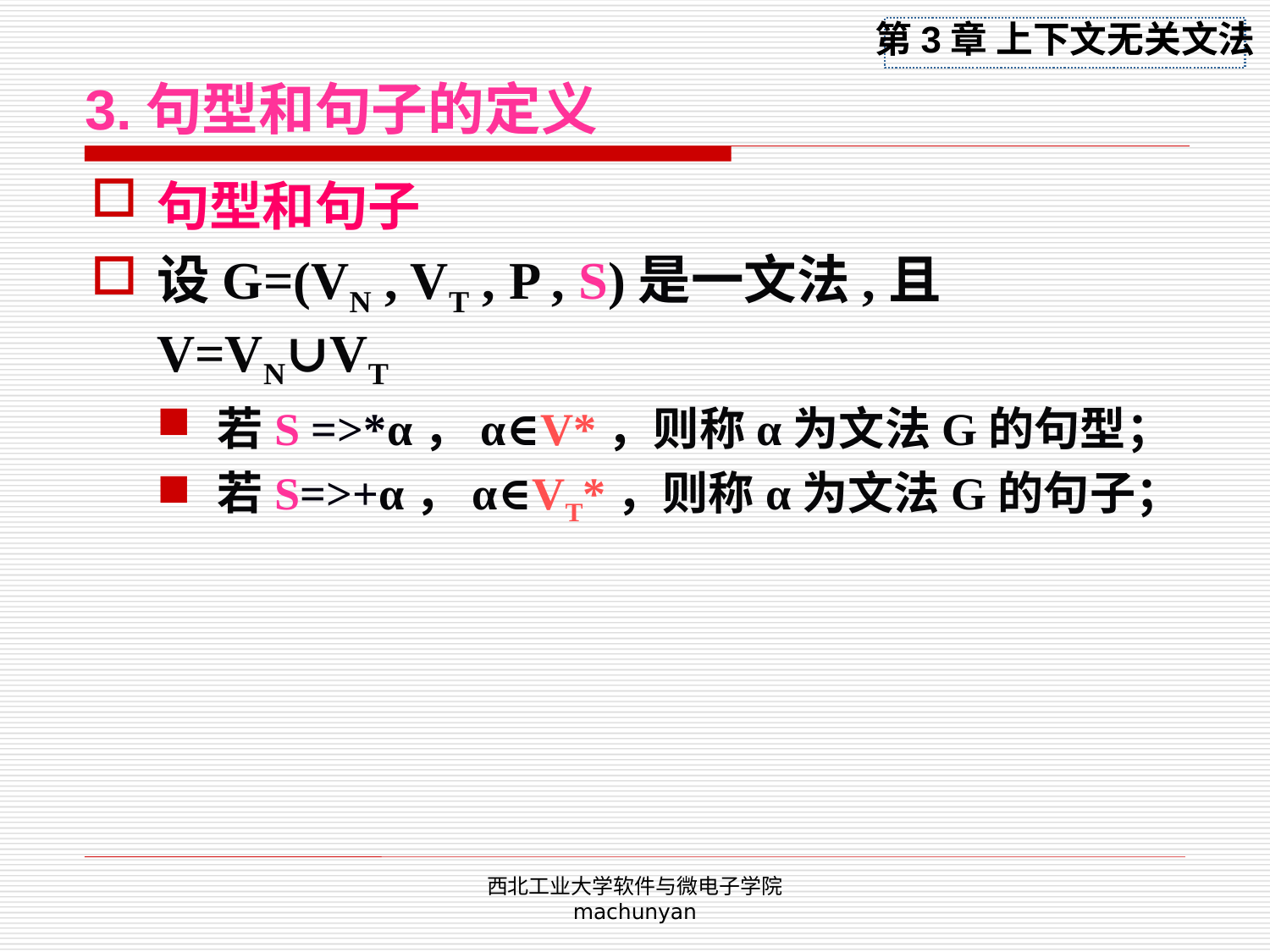

3.句型和句子的定义
句型和句子
设G=(VN , VT , P , S)是一文法,且 V=VN∪VT
若S =>*α，α∈V*，则称α为文法G的句型；
若S=>+α，α∈VT*，则称α为文法G的句子；

西北工业大学软件与微电子学院 machunyan
23